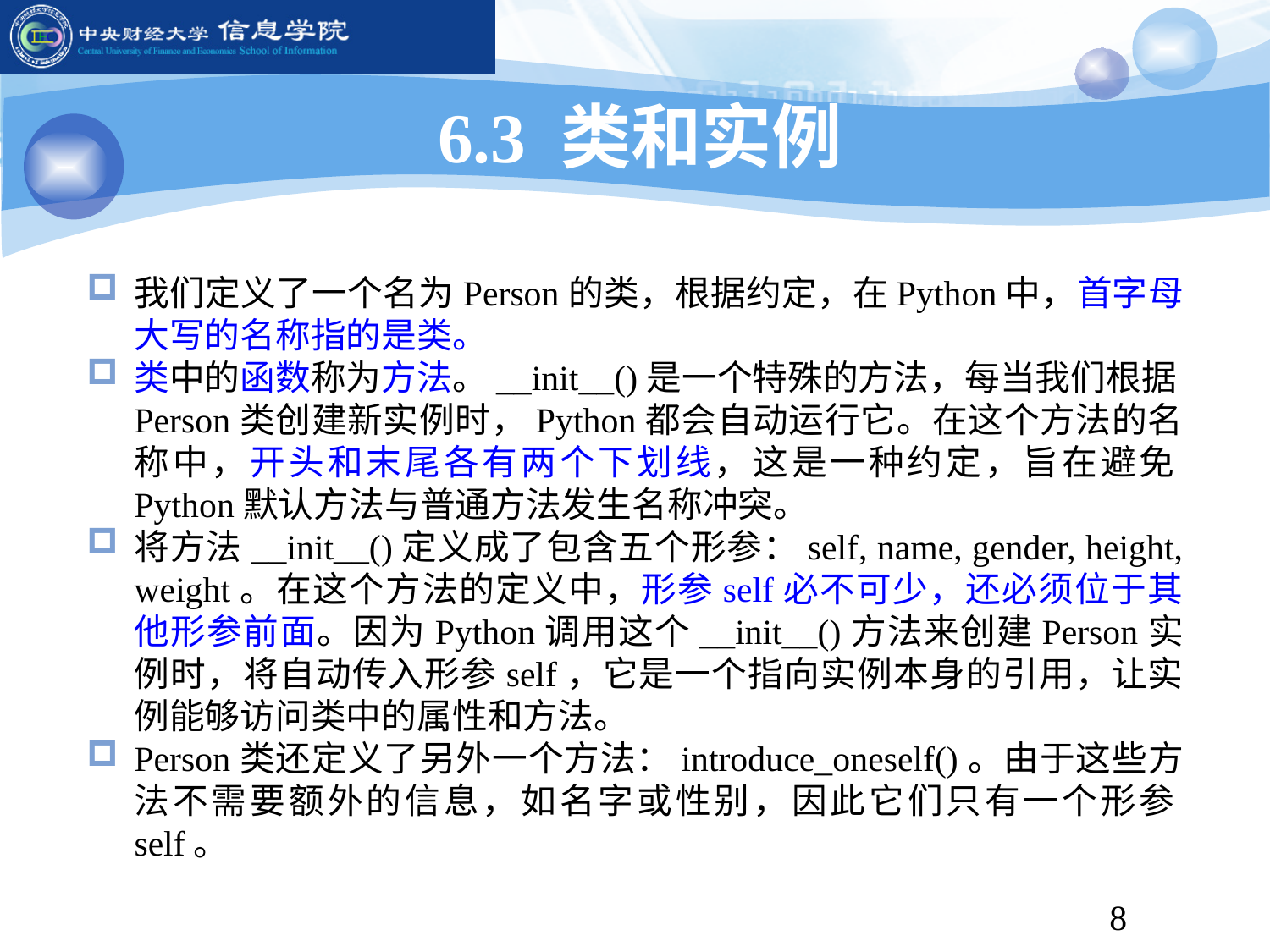

6.3 类和实例
我们定义了一个名为Person的类，根据约定，在Python中，首字母大写的名称指的是类。
类中的函数称为方法。__init__()是一个特殊的方法，每当我们根据Person类创建新实例时，Python都会自动运行它。在这个方法的名称中，开头和末尾各有两个下划线，这是一种约定，旨在避免Python默认方法与普通方法发生名称冲突。
将方法__init__()定义成了包含五个形参：self, name, gender, height, weight。在这个方法的定义中，形参self必不可少，还必须位于其他形参前面。因为Python调用这个__init__()方法来创建Person实例时，将自动传入形参self，它是一个指向实例本身的引用，让实例能够访问类中的属性和方法。
Person类还定义了另外一个方法：introduce_oneself()。由于这些方法不需要额外的信息，如名字或性别，因此它们只有一个形参self。